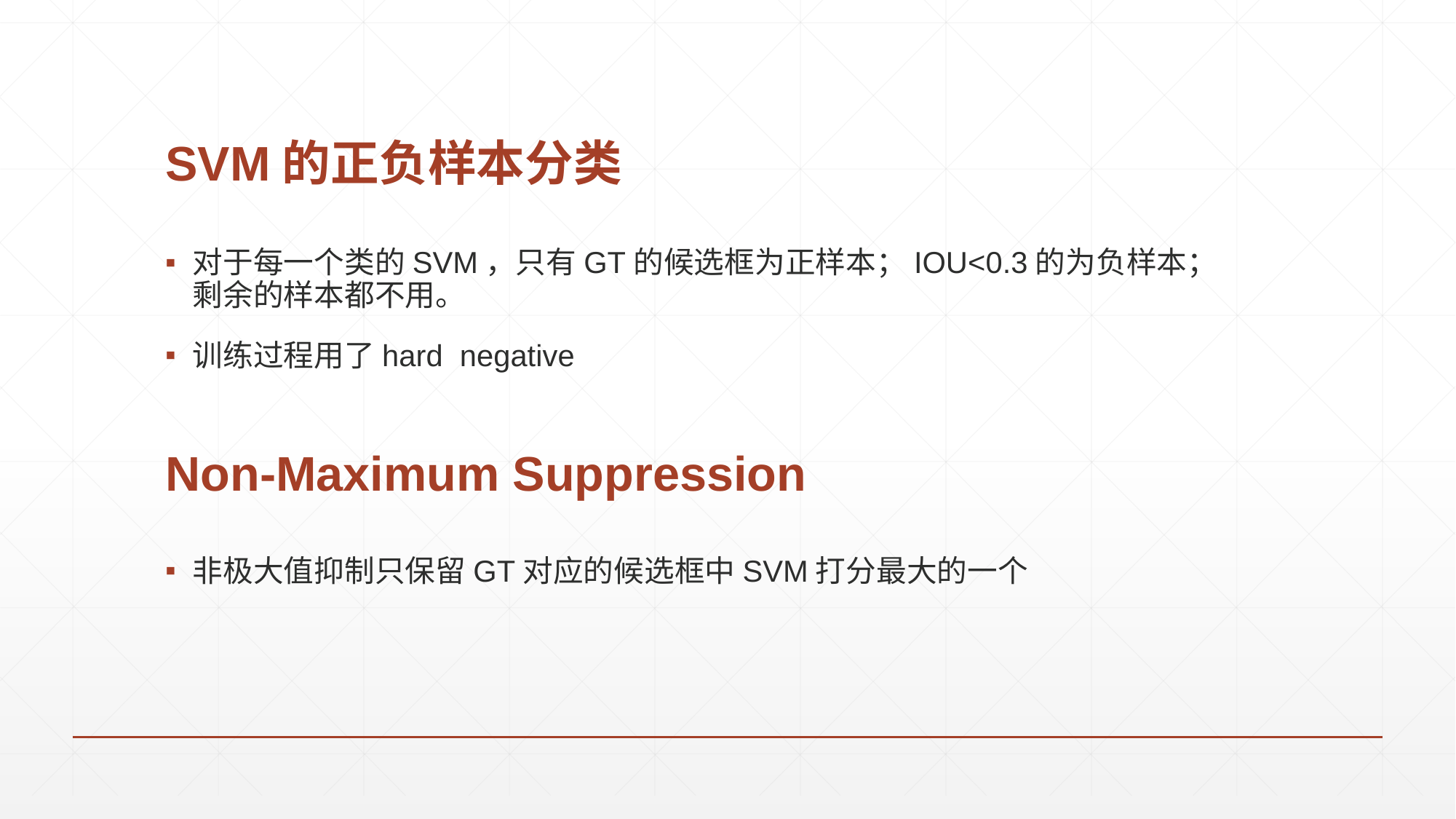

# SVM的正负样本分类
对于每一个类的SVM，只有GT的候选框为正样本；IOU<0.3的为负样本；剩余的样本都不用。
训练过程用了hard  negative
Non-Maximum Suppression
非极大值抑制只保留GT对应的候选框中SVM打分最大的一个